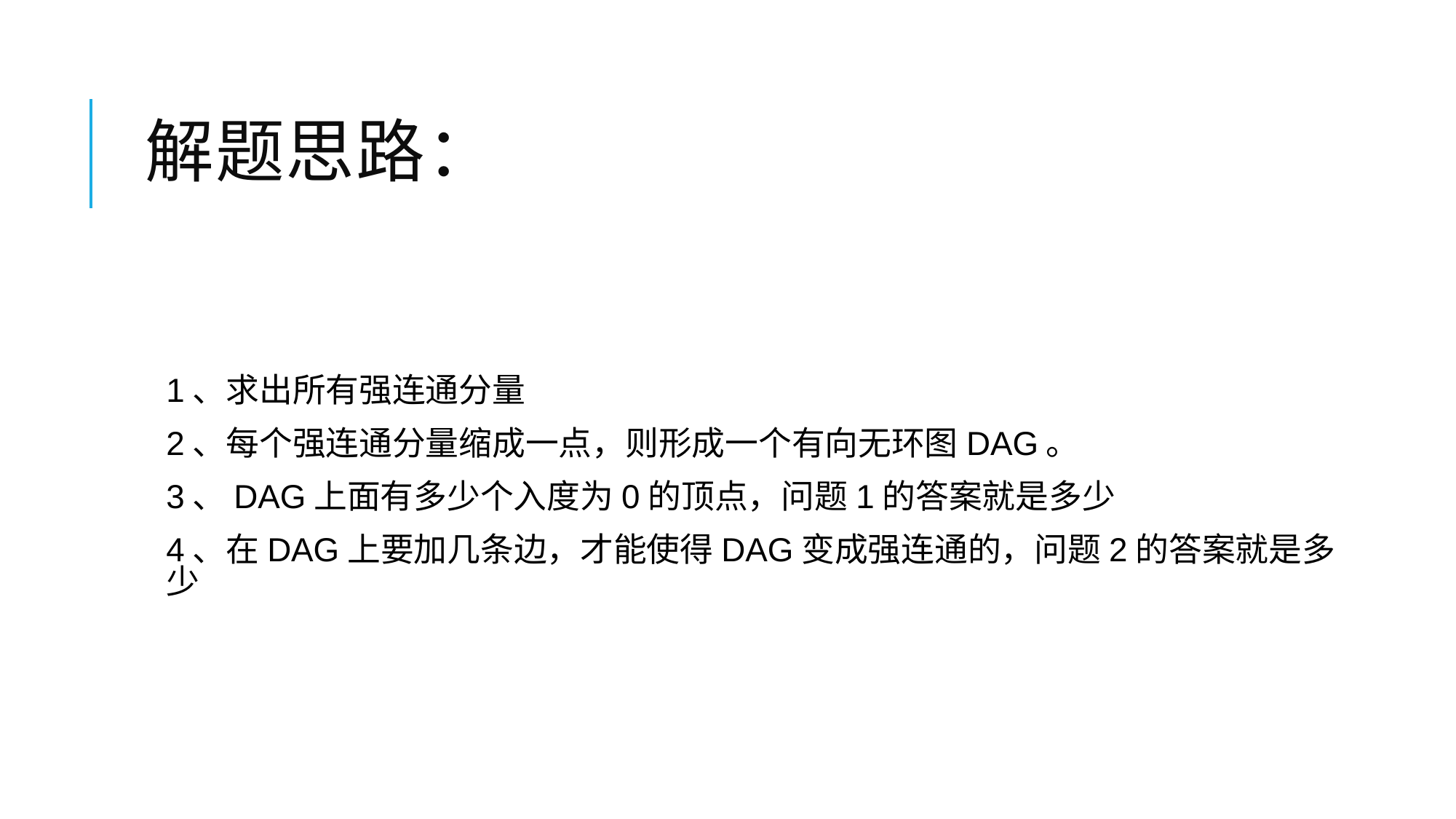

# 解题思路：

1、求出所有强连通分量
2、每个强连通分量缩成一点，则形成一个有向无环图DAG。
3、DAG上面有多少个入度为0的顶点，问题1的答案就是多少
4、在DAG上要加几条边，才能使得DAG变成强连通的，问题2的答案就是多少